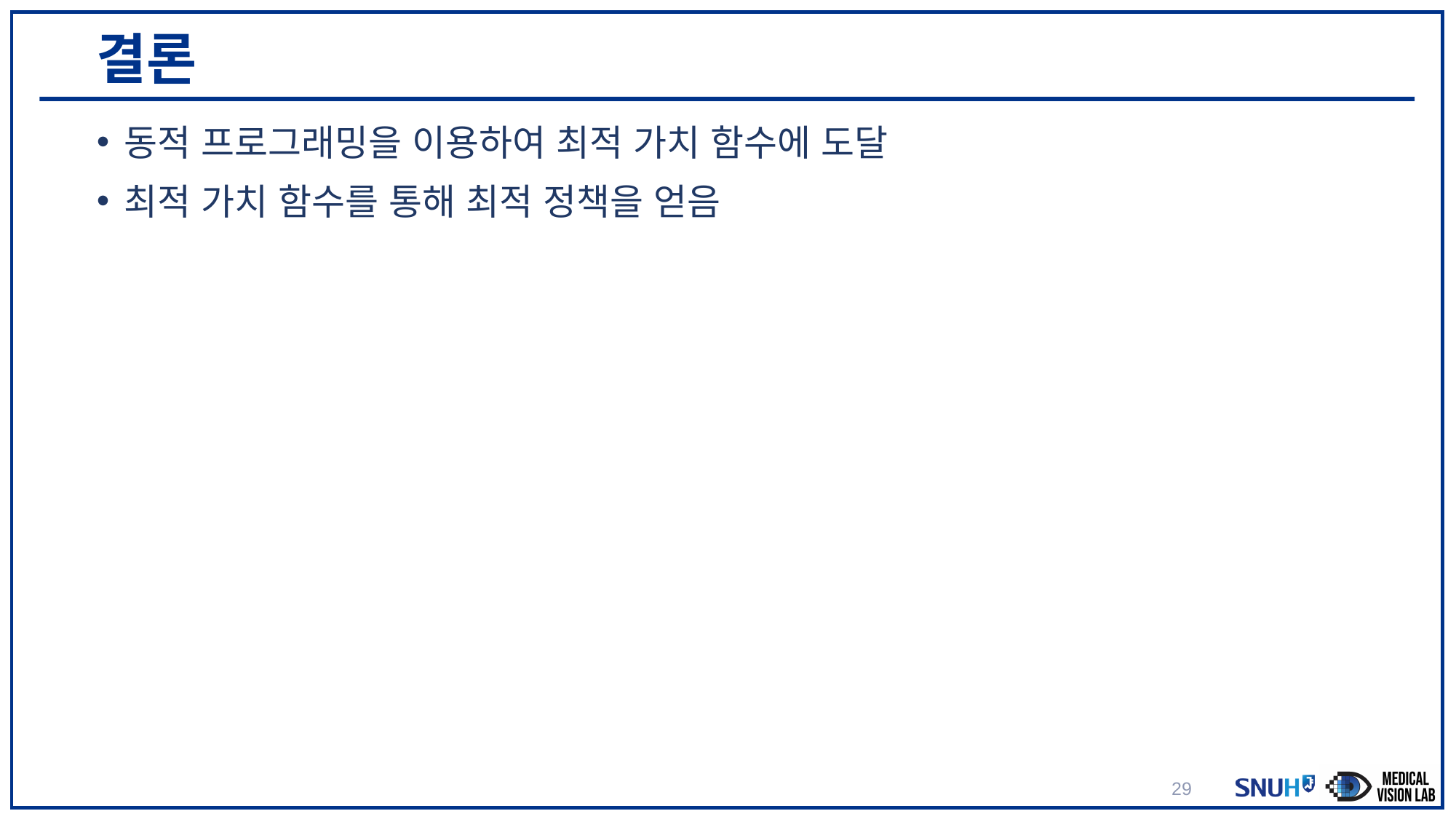

# 결론
동적 프로그래밍을 이용하여 최적 가치 함수에 도달
최적 가치 함수를 통해 최적 정책을 얻음

29